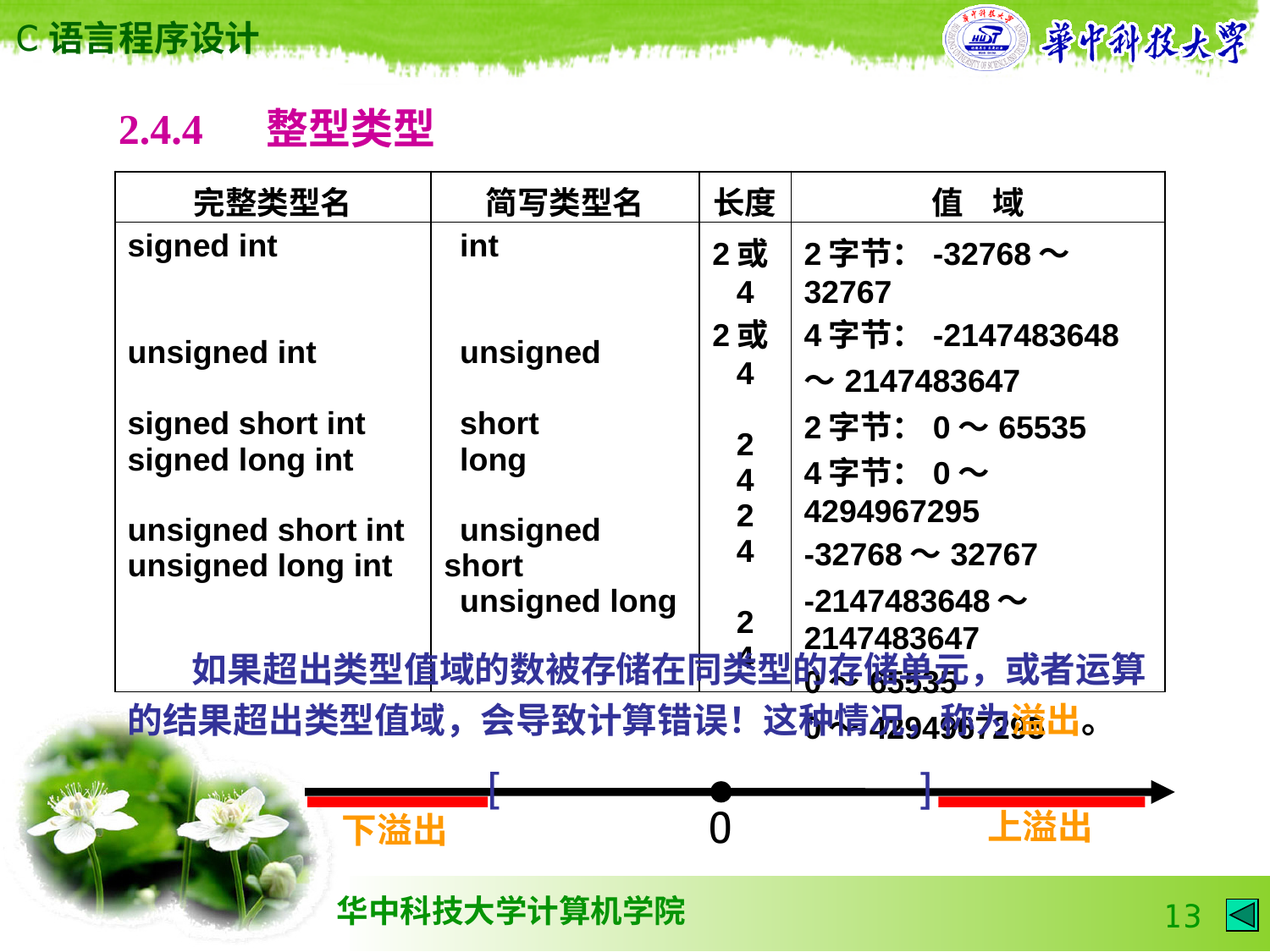

2.4.4 　整型类型
| 完整类型名 | 简写类型名 | 长度 | 值 域 |
| --- | --- | --- | --- |
| signed int unsigned int signed short int signed long int unsigned short int unsigned long int | int unsigned short long unsigned short unsigned long | 2或4 2或4 2 4 2 4 2 4 | 2字节：-32768～32767 4字节：-2147483648～2147483647 2字节：0～65535 4字节：0～4294967295 -32768～32767 -2147483648～2147483647 0～65535 0～4294967295 |
       如果超出类型值域的数被存储在同类型的存储单元，或者运算的结果超出类型值域，会导致计算错误！这种情况，称为溢出。
[
]

0
上溢出

下溢出

13